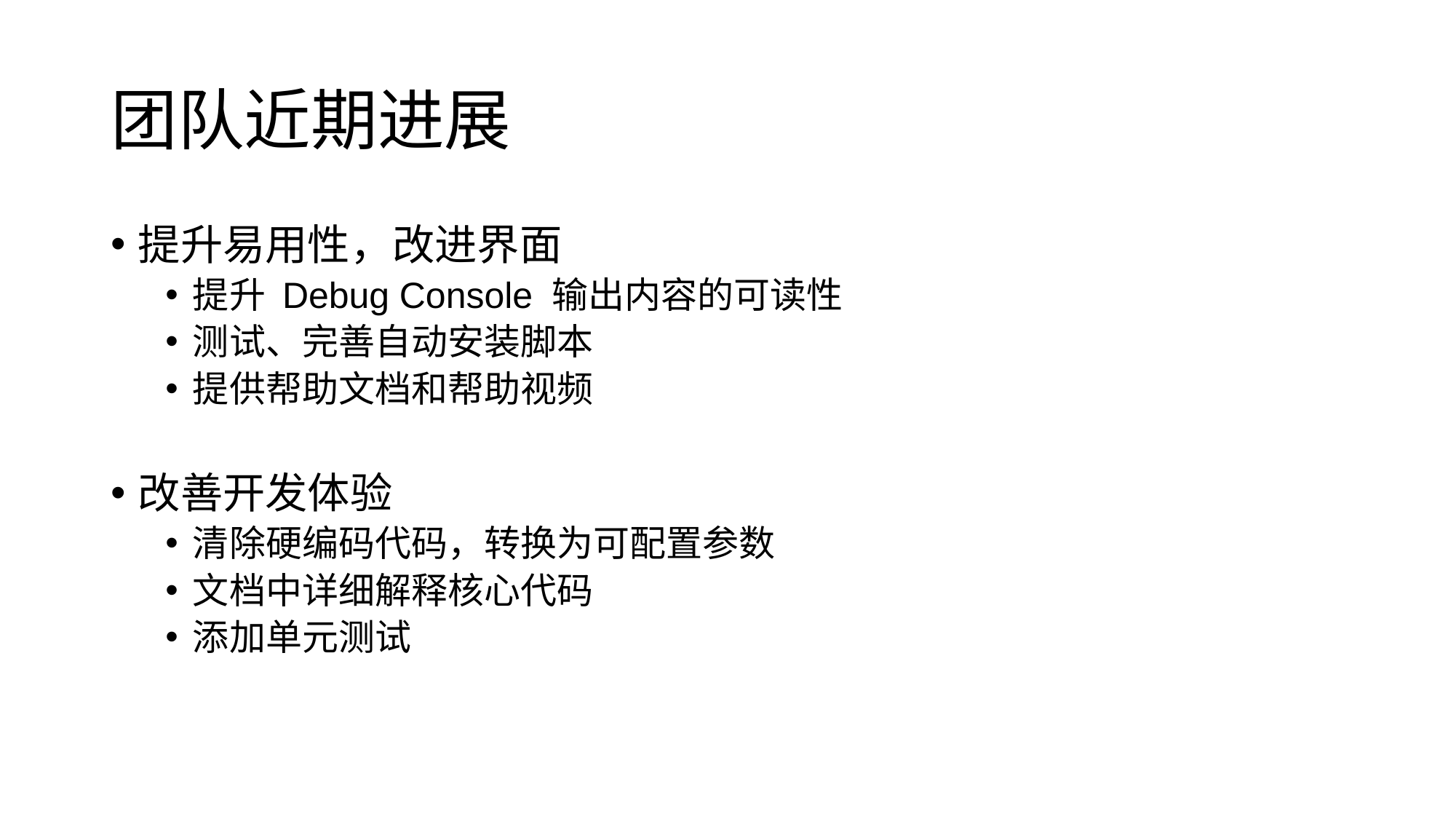

# 团队近期进展
提升易用性，改进界面
提升 Debug Console 输出内容的可读性
测试、完善自动安装脚本
提供帮助文档和帮助视频

改善开发体验
清除硬编码代码，转换为可配置参数
文档中详细解释核心代码
添加单元测试